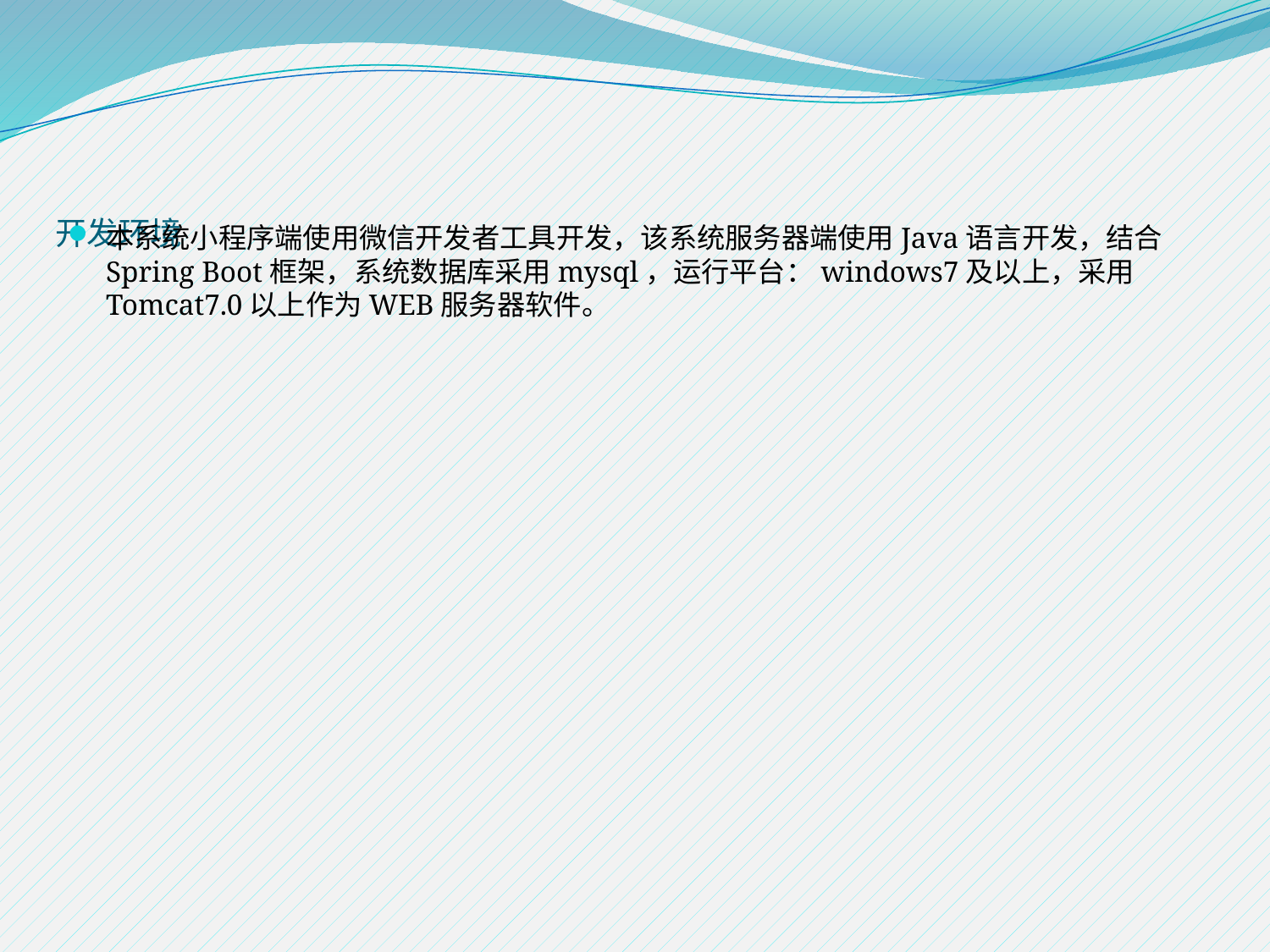

# 开发环境
本系统小程序端使用微信开发者工具开发，该系统服务器端使用Java语言开发，结合Spring Boot框架，系统数据库采用mysql，运行平台：windows7及以上，采用Tomcat7.0以上作为WEB服务器软件。